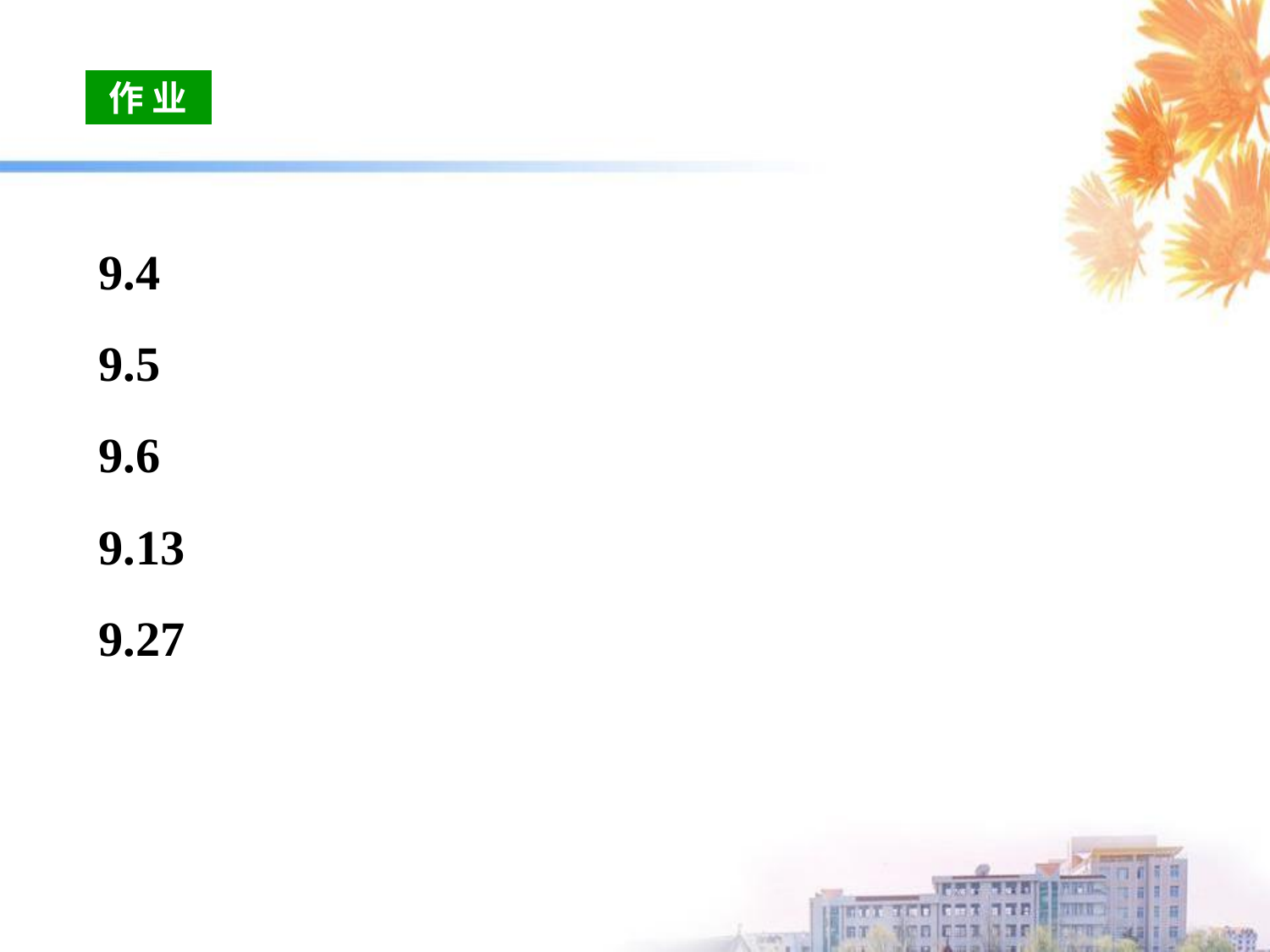

作 业
9.4
9.5
9.6
9.13
9.27